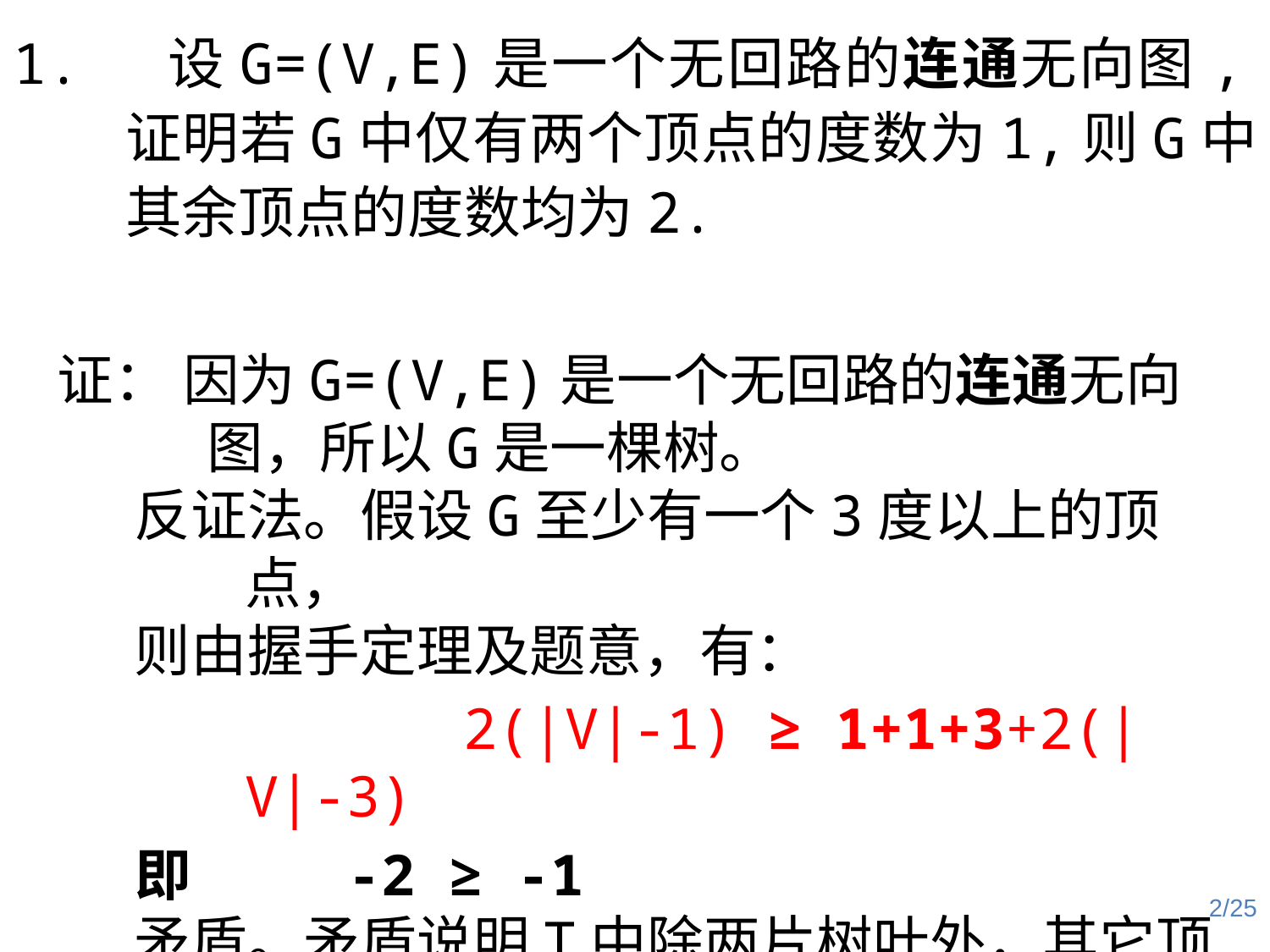

# 1.  设G=(V,E)是一个无回路的连通无向图,证明若G中仅有两个顶点的度数为1,则G中其余顶点的度数均为2.
证： 因为G=(V,E)是一个无回路的连通无向图，所以G是一棵树。
     反证法。假设G至少有一个3度以上的顶点，
     则由握手定理及题意，有：
            2(|V|-1) ≥ 1+1+3+2(|V|-3)
     即           -2 ≥ -1
     矛盾。矛盾说明T中除两片树叶外，其它顶点的度数都是2度。
2/25